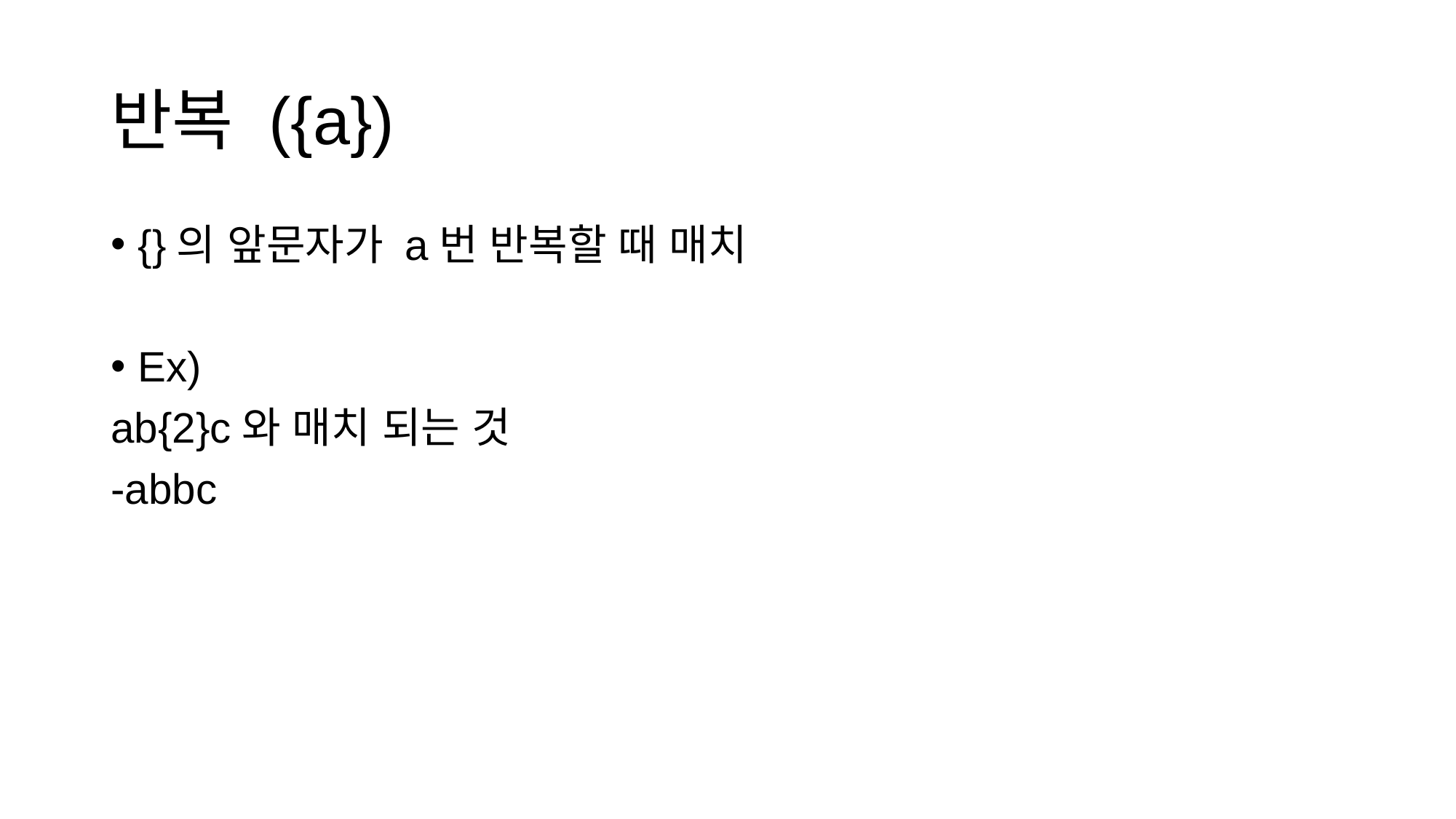

# 반복 ({a})
{}의 앞문자가 a번 반복할 때 매치

Ex)
ab{2}c와 매치 되는 것
-abbc